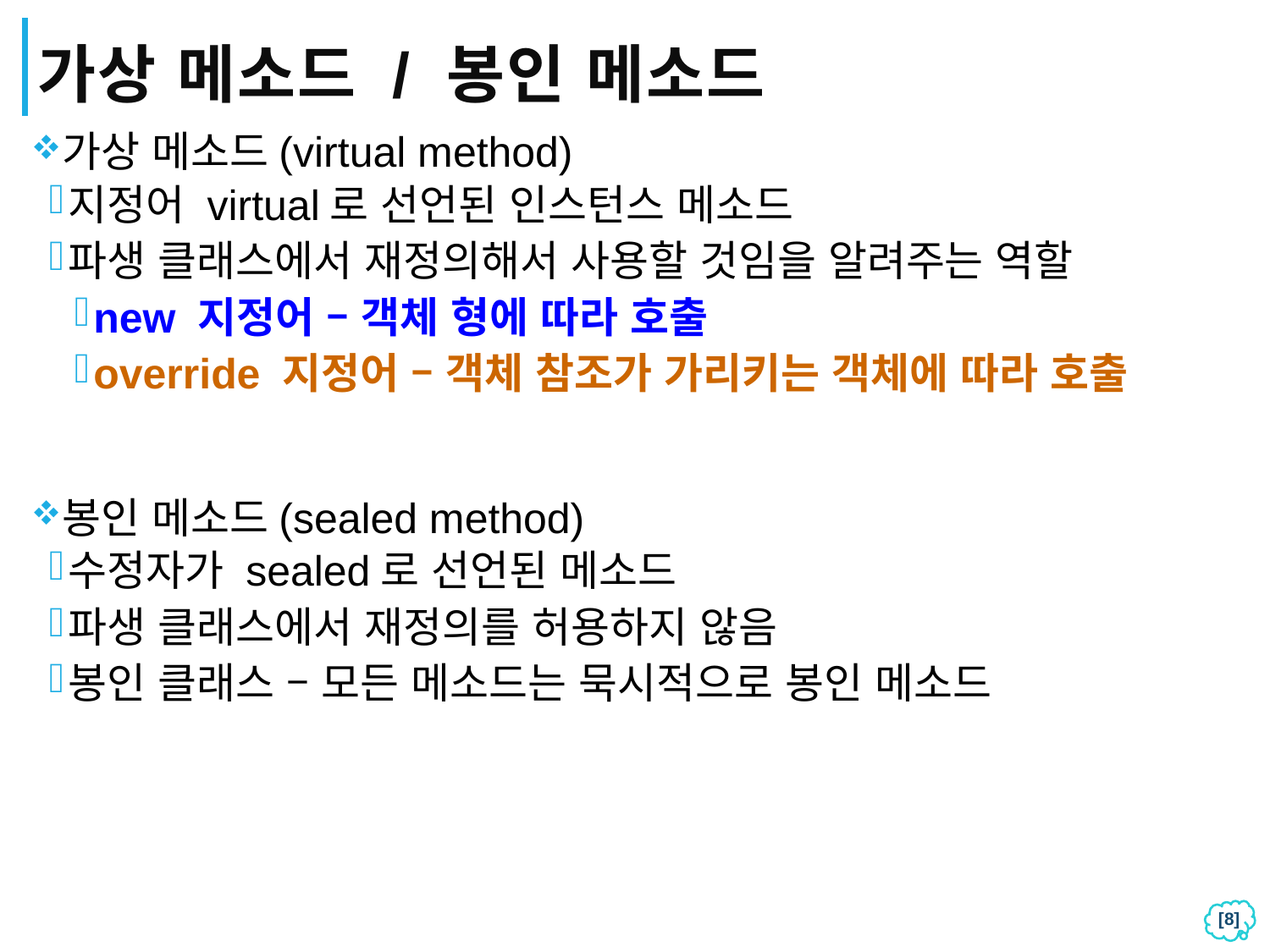

# 가상 메소드 / 봉인 메소드
가상 메소드(virtual method)
지정어 virtual로 선언된 인스턴스 메소드
파생 클래스에서 재정의해서 사용할 것임을 알려주는 역할
new 지정어 – 객체 형에 따라 호출
override 지정어 – 객체 참조가 가리키는 객체에 따라 호출

봉인 메소드(sealed method)
수정자가 sealed로 선언된 메소드
파생 클래스에서 재정의를 허용하지 않음
봉인 클래스 – 모든 메소드는 묵시적으로 봉인 메소드
[8]